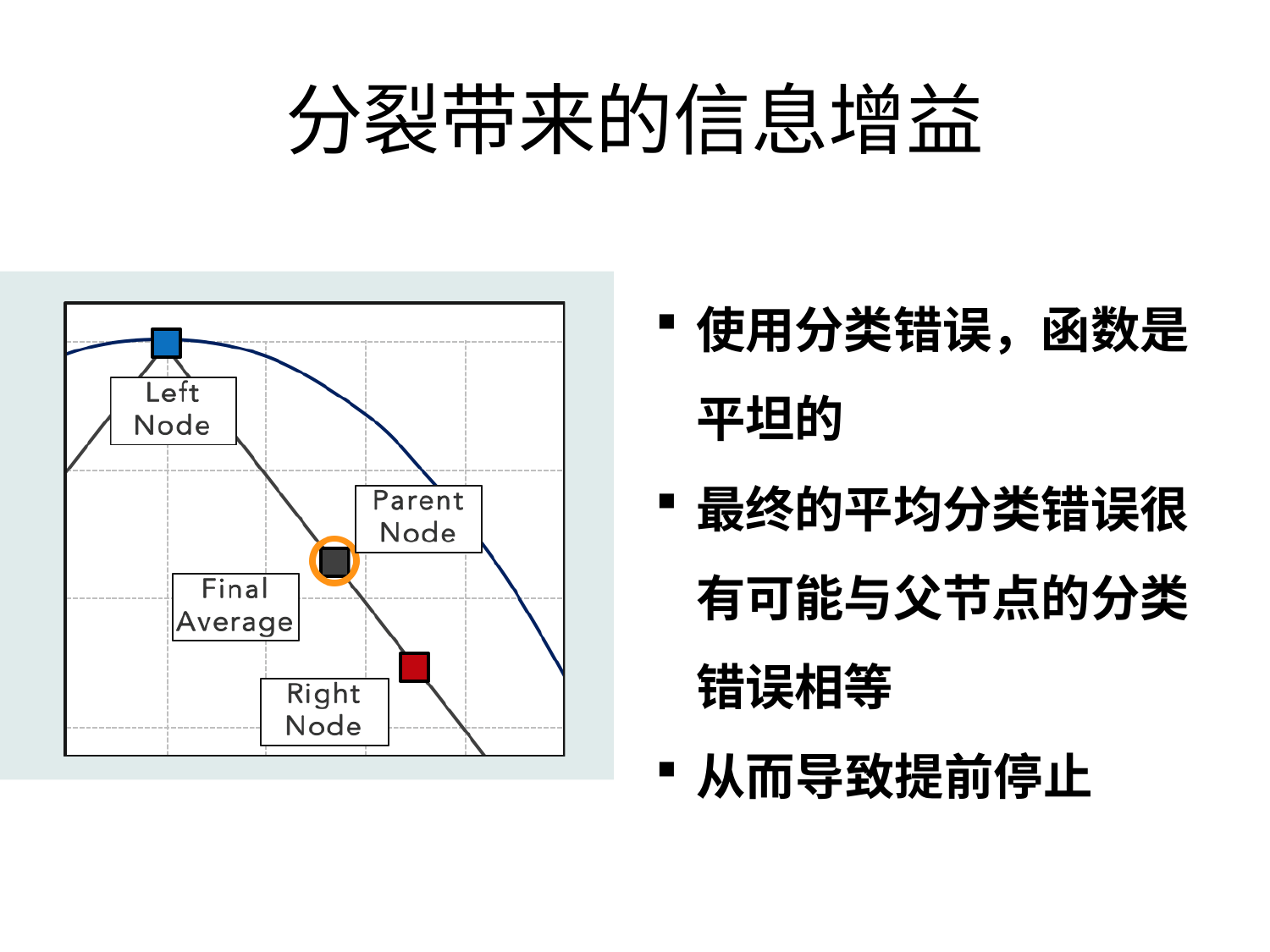

# 分裂带来的信息增益
使用分类错误，函数是平坦的
最终的平均分类错误很有可能与父节点的分类错误相等
从而导致提前停止